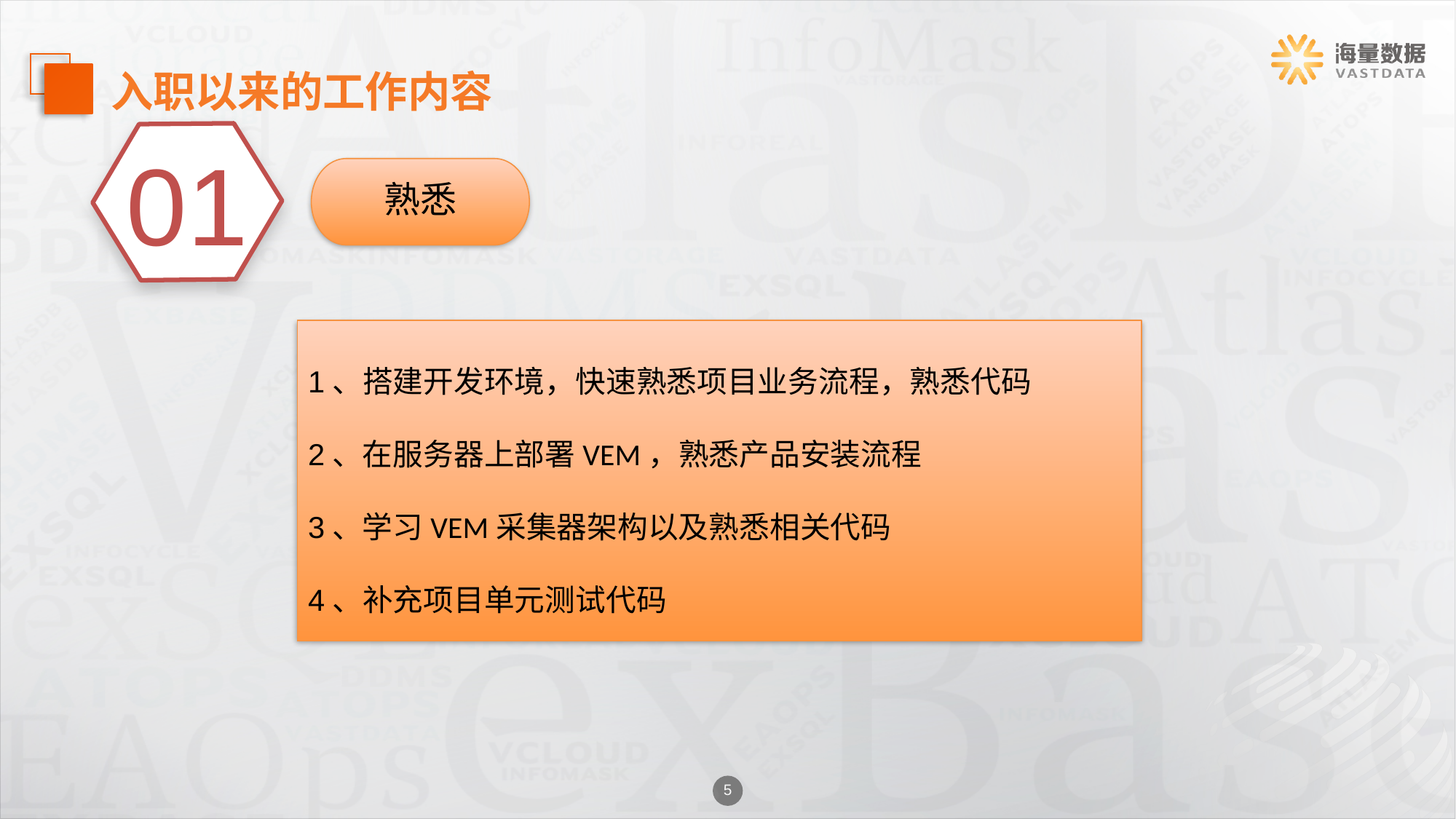

入职以来的工作内容

01
熟悉

1、搭建开发环境，快速熟悉项目业务流程，熟悉代码

2、在服务器上部署VEM，熟悉产品安装流程

3、学习VEM采集器架构以及熟悉相关代码

4、补充项目单元测试代码